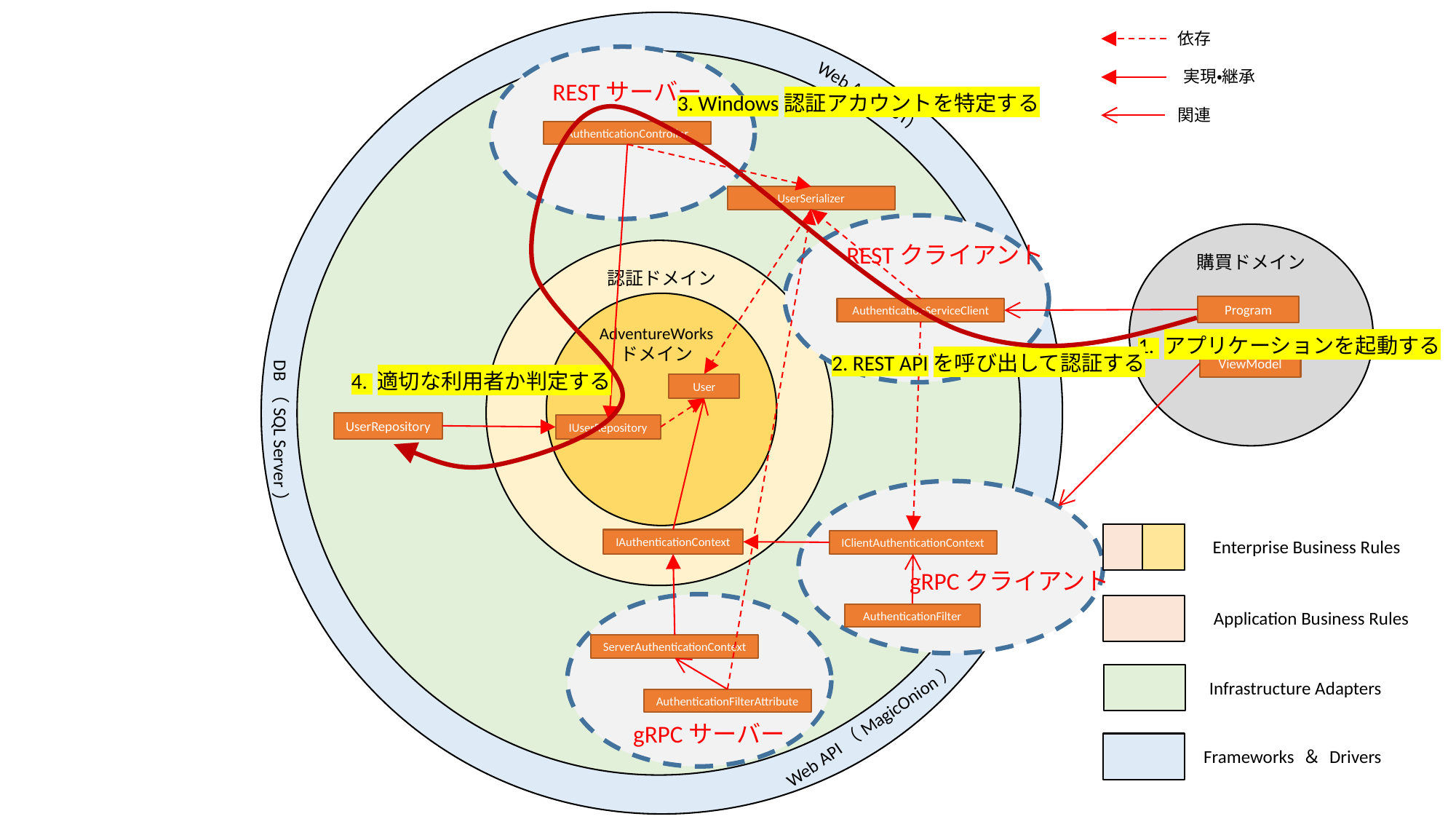

依存

実現・継承
RESTサーバー
Web API(REST)
3. Windows認証アカウントを特定する
関連

AuthenticationController
UserSerializer

RESTクライアント

購買ドメイン
認証ドメイン

Program
AuthenticationServiceClient
AdventureWorks
ドメイン
1. アプリケーションを起動する
2. REST APIを呼び出して認証する
ViewModel
4. 適切な利用者か判定する
User
UserRepository
IUserRepository
DB（SQL Server）

Enterprise Business Rules

IAuthenticationContext
IClientAuthenticationContext
gRPCクライアント

Application Business Rules
AuthenticationFilter
ServerAuthenticationContext

Infrastructure Adapters
AuthenticationFilterAttribute
Web API（MagicOnion）
gRPCサーバー

Frameworks ＆ Drivers